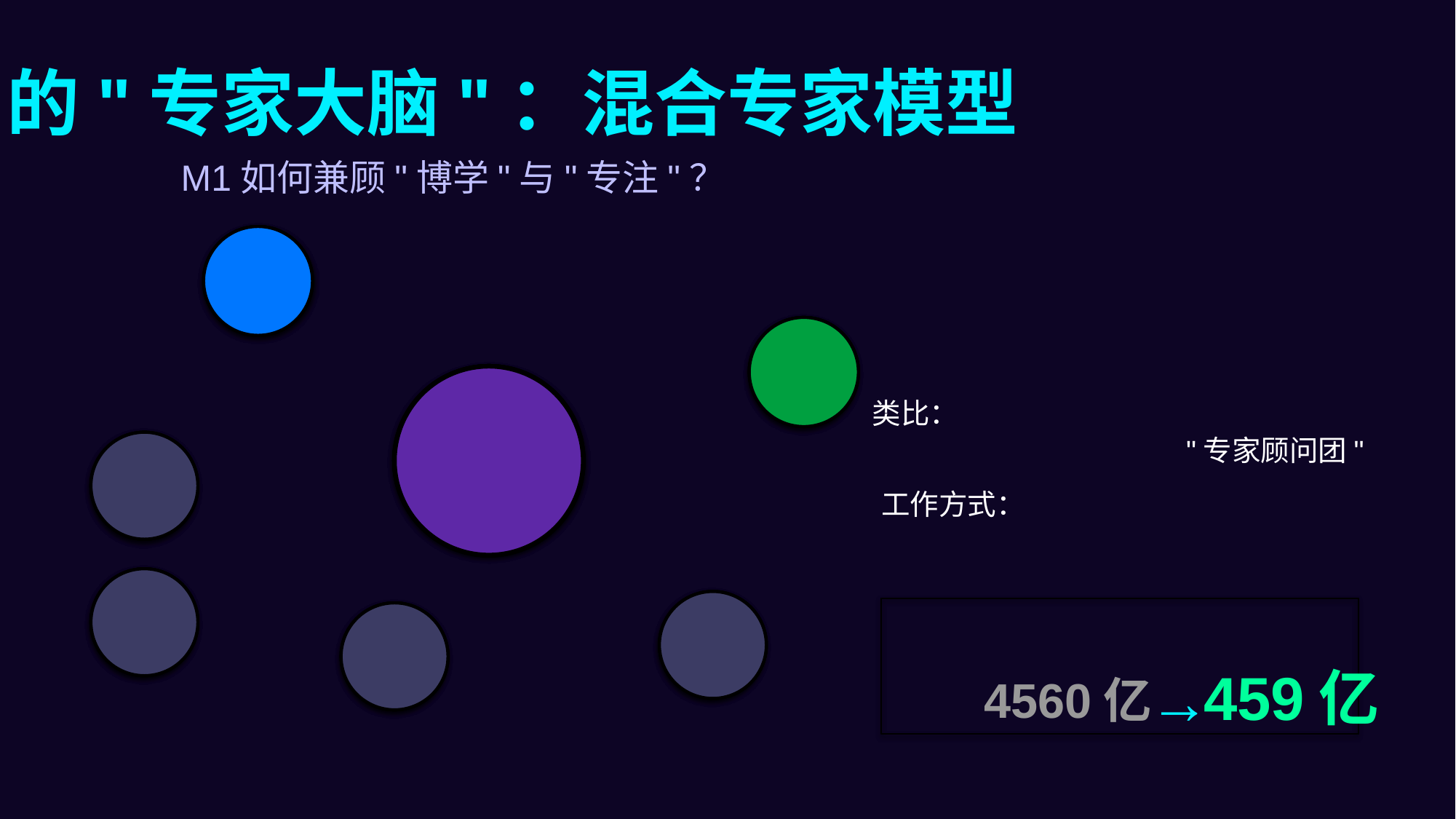

M1的"专家大脑"：混合专家模型
M1如何兼顾"博学"与"专注"？

类比：
"专家顾问团"

工作方式：
Router / Gating

459亿
→
4560亿